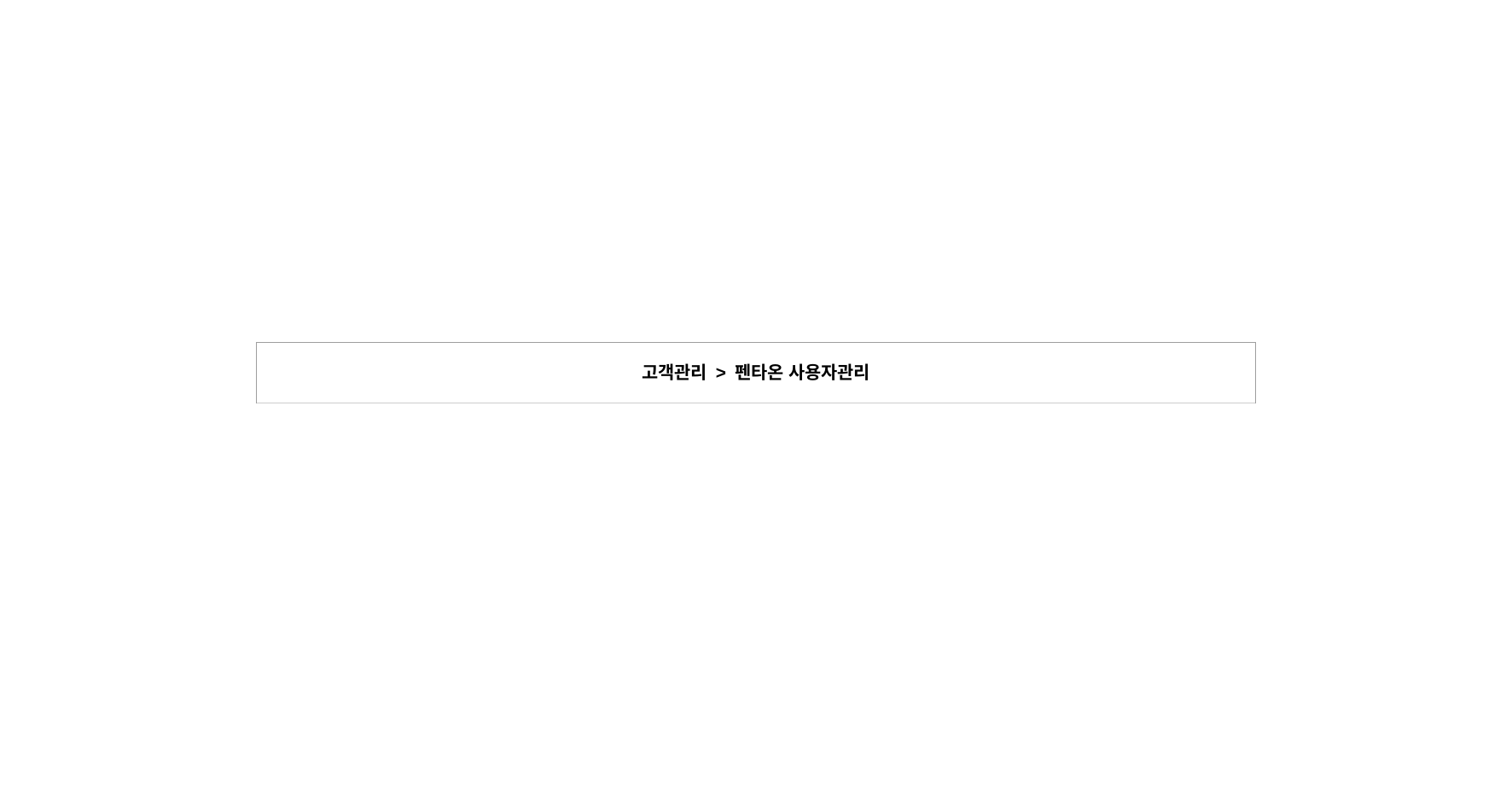

| 고객관리 > 펜타온 사용자관리 |
| --- |